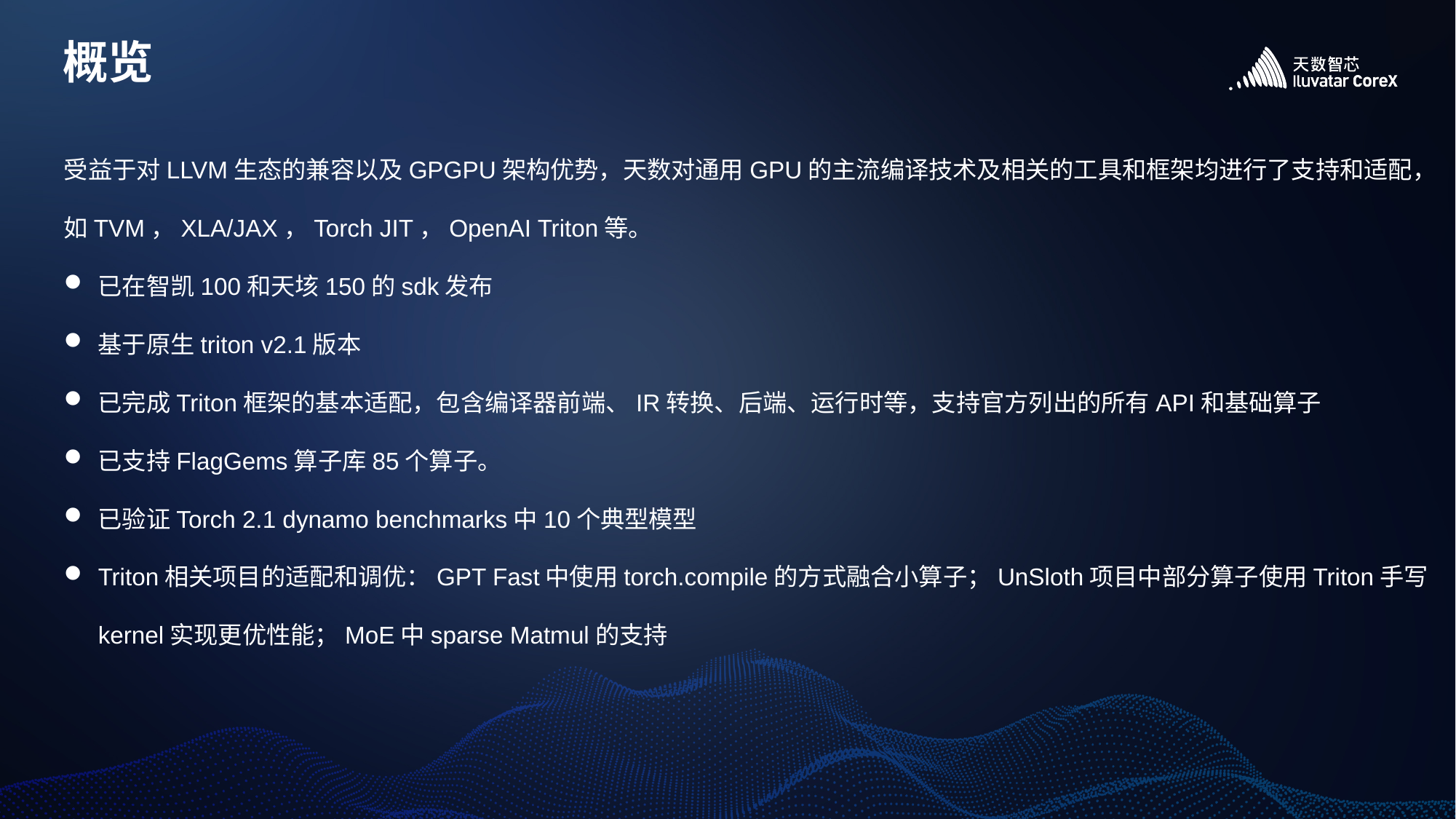

# 概览
受益于对LLVM生态的兼容以及GPGPU架构优势，天数对通用GPU的主流编译技术及相关的工具和框架均进行了支持和适配，如TVM，XLA/JAX，Torch JIT，OpenAI Triton等。
已在智凯100和天垓150的sdk发布
基于原生triton v2.1版本
已完成Triton框架的基本适配，包含编译器前端、IR转换、后端、运行时等，支持官方列出的所有API和基础算子
已支持FlagGems算子库85个算子。
已验证Torch 2.1 dynamo benchmarks中10个典型模型
Triton相关项目的适配和调优：GPT Fast中使用torch.compile的方式融合小算子；UnSloth项目中部分算子使用Triton手写kernel实现更优性能；MoE中sparse Matmul的支持